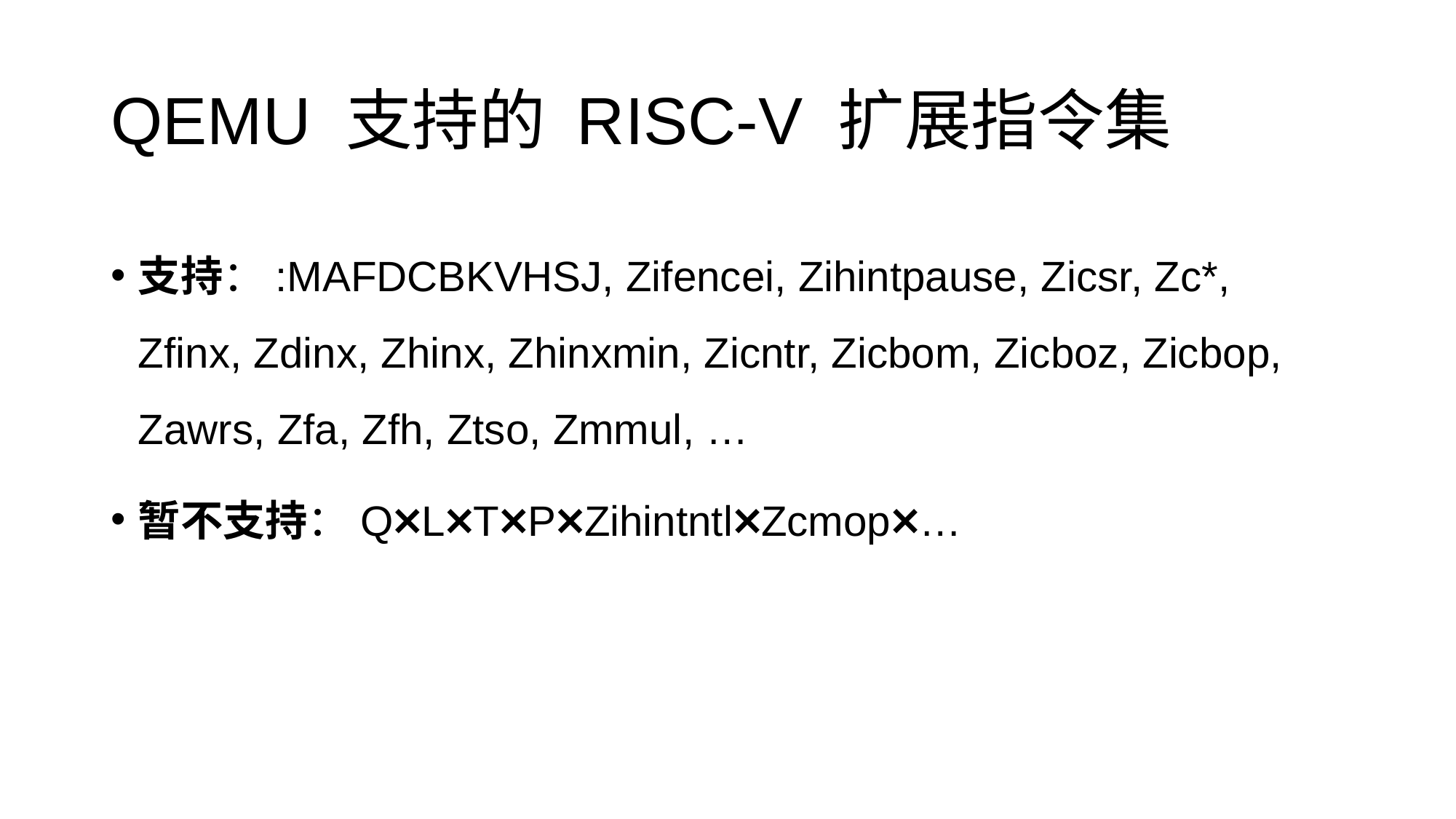

# QEMU 支持的 RISC-V 扩展指令集
支持：:MAFDCBKVHSJ, Zifencei, Zihintpause, Zicsr, Zc*, Zfinx, Zdinx, Zhinx, Zhinxmin, Zicntr, Zicbom, Zicboz, Zicbop, Zawrs, Zfa, Zfh, Ztso, Zmmul, …
暂不支持：Q❌L❌T❌P❌Zihintntl❌Zcmop❌…